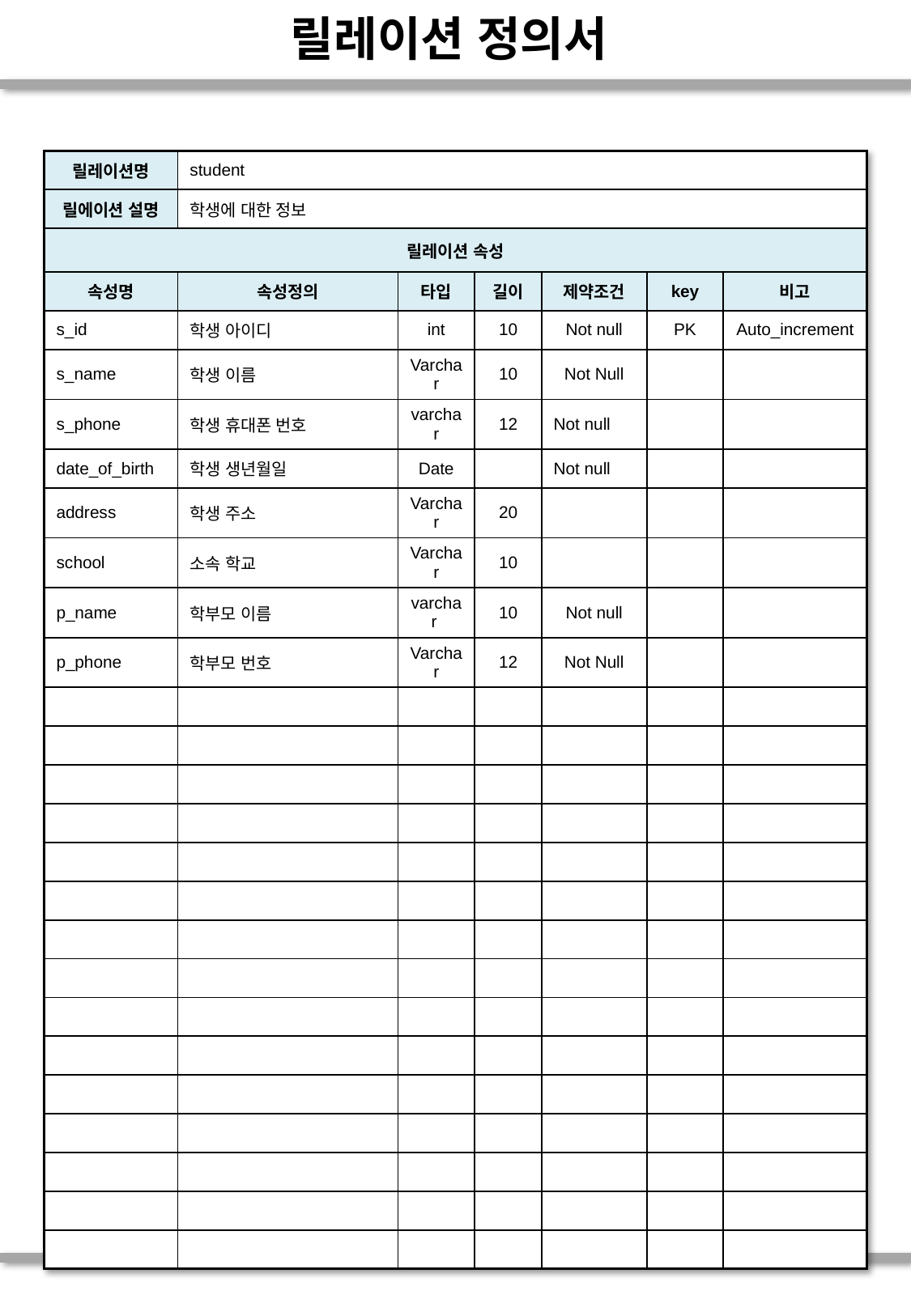

# 릴레이션 정의서
| 릴레이션명 | student |  |  |  |  |  |
| --- | --- | --- | --- | --- | --- | --- |
| 릴에이션 설명 | 학생에 대한 정보 |  |  |  |  |  |
| 릴레이션 속성 |  |  |  |  |  |  |
| 속성명 | 속성정의 | 타입 | 길이 | 제약조건 | key | 비고 |
| s\_id | 학생 아이디 | int | 10 | Not null | PK | Auto\_increment |
| s\_name | 학생 이름 | Varchar | 10 | Not Null |  |  |
| s\_phone | 학생 휴대폰 번호 | varchar | 12 | Not null |  |  |
| date\_of\_birth | 학생 생년월일 | Date |  | Not null |  |  |
| address | 학생 주소 | Varchar | 20 |  |  |  |
| school | 소속 학교 | Varchar | 10 |  |  |  |
| p\_name | 학부모 이름 | varchar | 10 | Not null |  |  |
| p\_phone | 학부모 번호 | Varchar | 12 | Not Null |  |  |
|  |  |  |  |  |  |  |
|  |  |  |  |  |  |  |
|  |  |  |  |  |  |  |
|  |  |  |  |  |  |  |
|  |  |  |  |  |  |  |
|  |  |  |  |  |  |  |
|  |  |  |  |  |  |  |
|  |  |  |  |  |  |  |
|  |  |  |  |  |  |  |
|  |  |  |  |  |  |  |
|  |  |  |  |  |  |  |
|  |  |  |  |  |  |  |
|  |  |  |  |  |  |  |
|  |  |  |  |  |  |  |
|  |  |  |  |  |  |  |